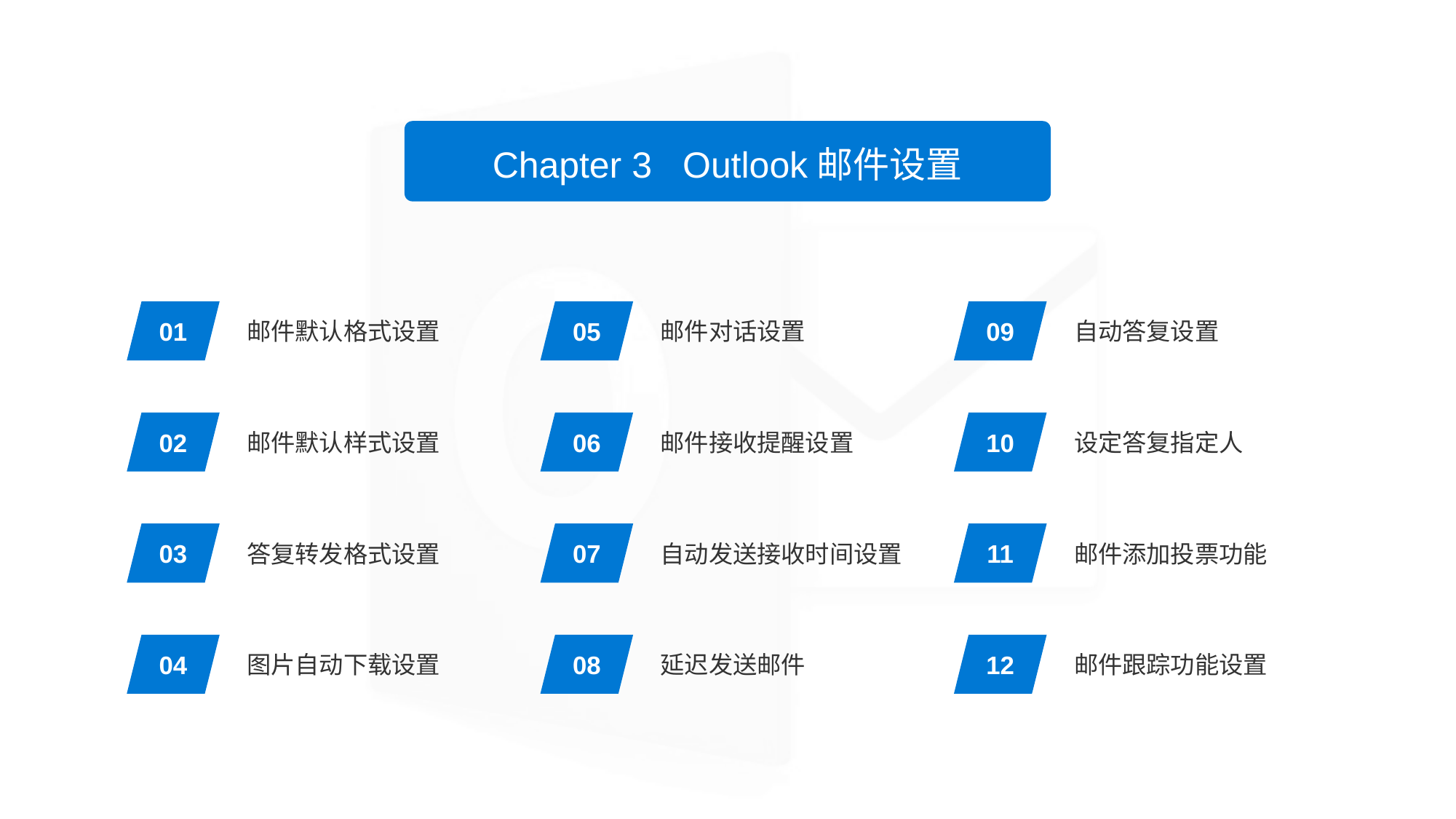

Chapter 3   Outlook邮件设置
01
邮件默认格式设置
05
邮件对话设置
09
自动答复设置
02
邮件默认样式设置
06
邮件接收提醒设置
10
设定答复指定人
03
答复转发格式设置
07
自动发送接收时间设置
11
邮件添加投票功能
04
图片自动下载设置
08
延迟发送邮件
12
邮件跟踪功能设置